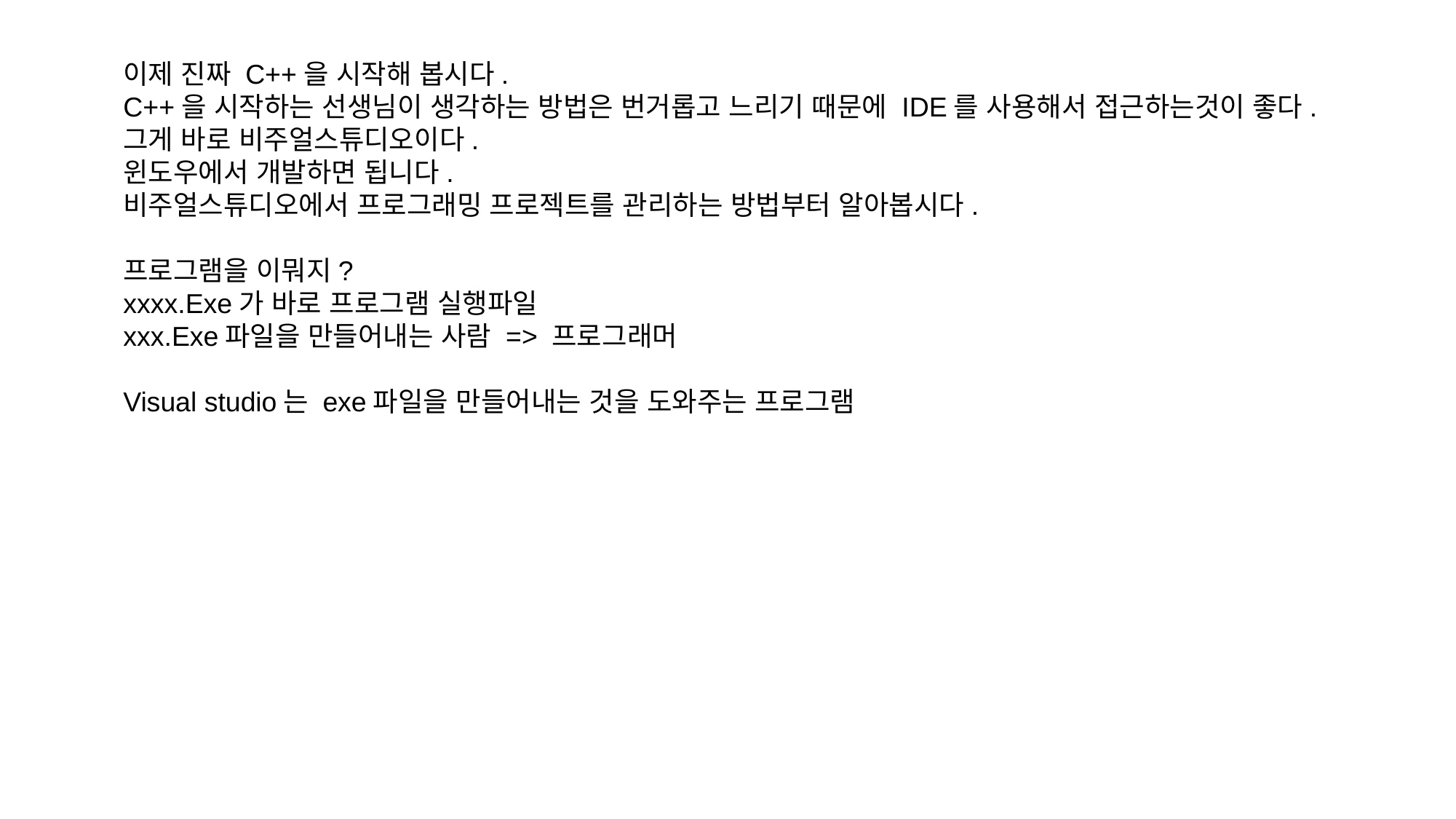

이제 진짜 C++을 시작해 봅시다.
C++을 시작하는 선생님이 생각하는 방법은 번거롭고 느리기 때문에 IDE를 사용해서 접근하는것이 좋다.
그게 바로 비주얼스튜디오이다.
윈도우에서 개발하면 됩니다.
비주얼스튜디오에서 프로그래밍 프로젝트를 관리하는 방법부터 알아봅시다.

프로그램을 이뭐지?
xxxx.Exe가 바로 프로그램 실행파일
xxx.Exe파일을 만들어내는 사람 => 프로그래머

Visual studio는 exe파일을 만들어내는 것을 도와주는 프로그램